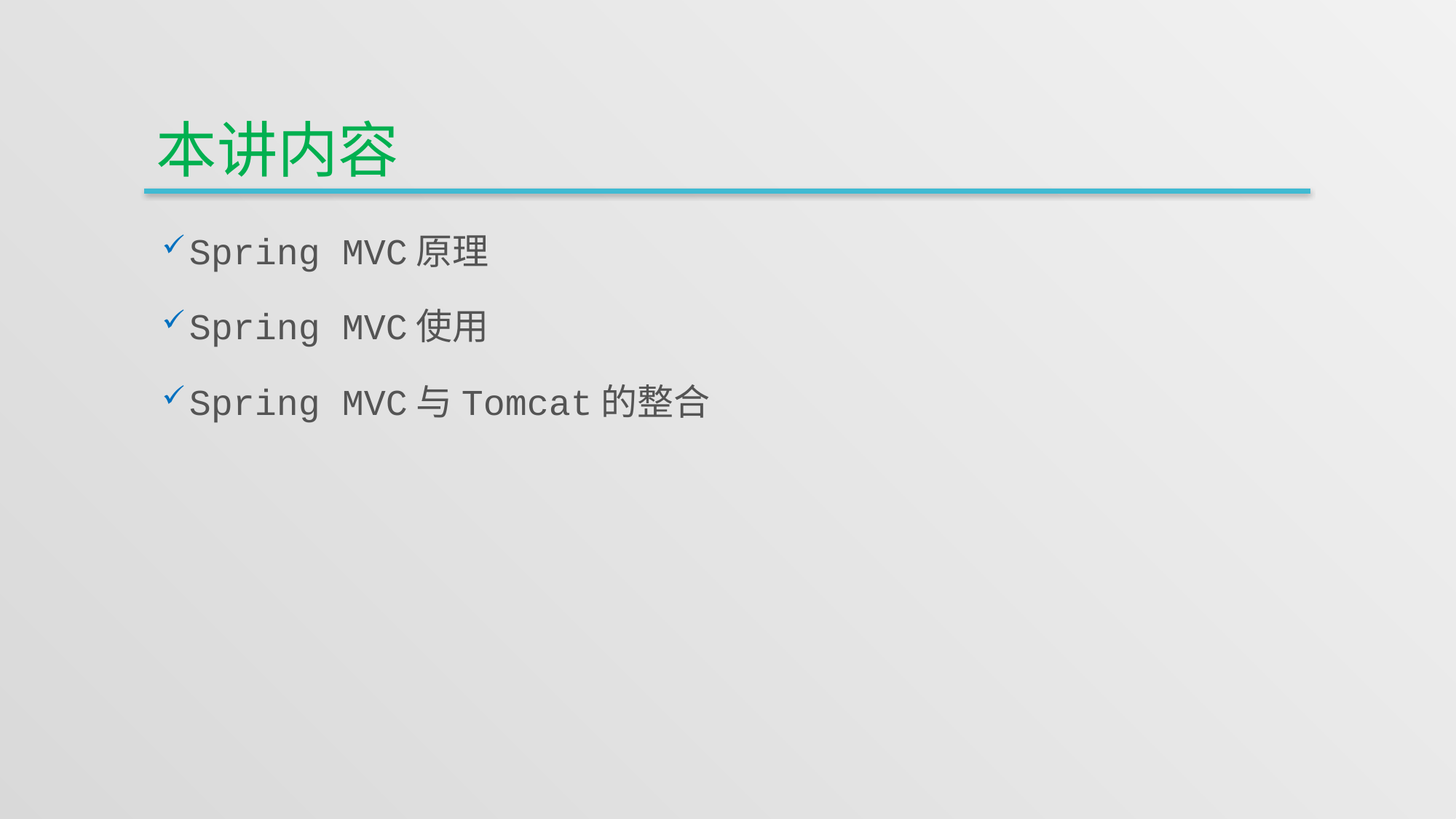

# 本讲内容
Spring MVC原理
Spring MVC使用
Spring MVC与Tomcat的整合